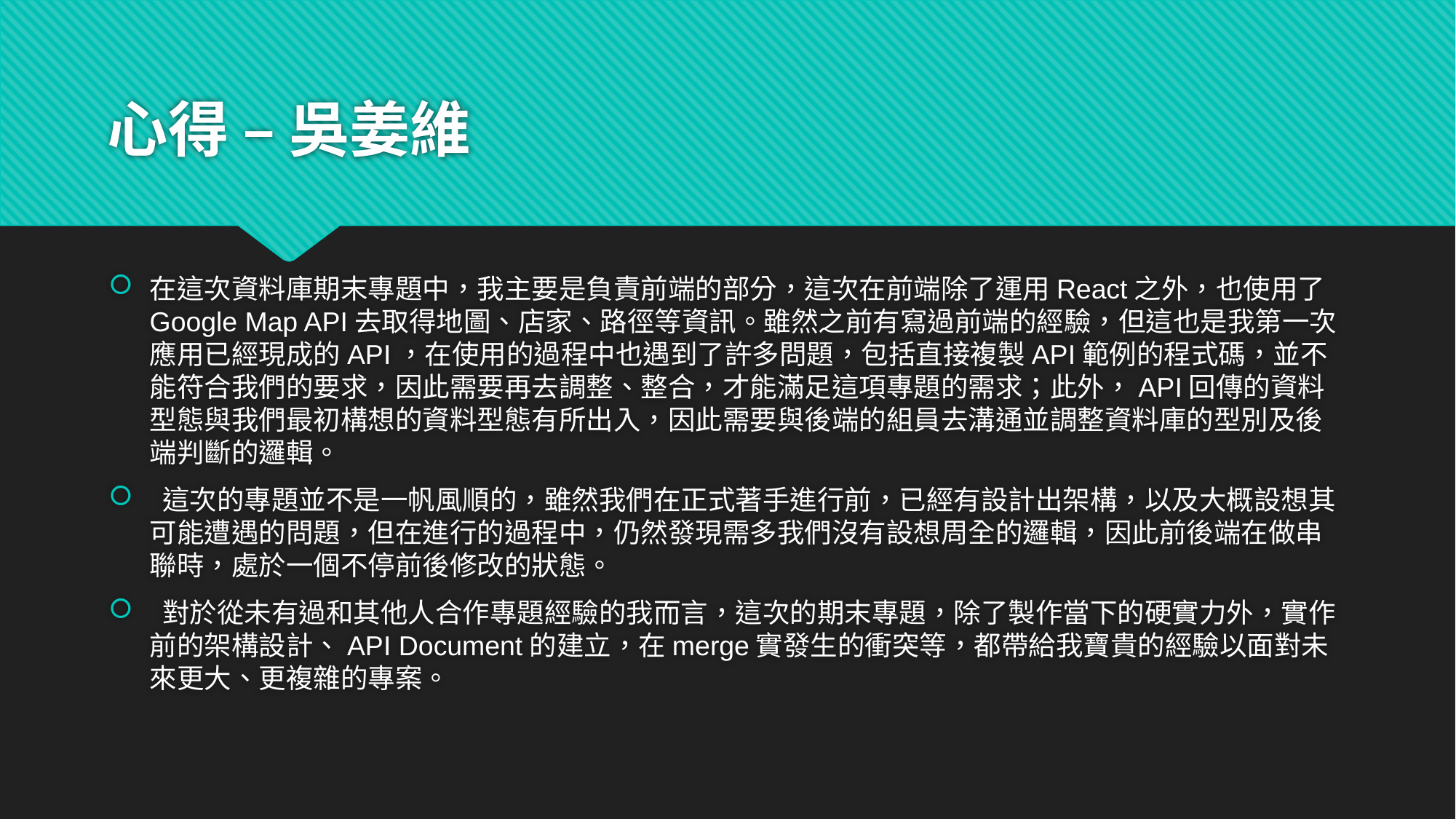

# 心得 – 吳姜維
在這次資料庫期末專題中，我主要是負責前端的部分，這次在前端除了運用React之外，也使用了Google Map API去取得地圖、店家、路徑等資訊。雖然之前有寫過前端的經驗，但這也是我第一次應用已經現成的API，在使用的過程中也遇到了許多問題，包括直接複製API範例的程式碼，並不能符合我們的要求，因此需要再去調整、整合，才能滿足這項專題的需求；此外，API回傳的資料型態與我們最初構想的資料型態有所出入，因此需要與後端的組員去溝通並調整資料庫的型別及後端判斷的邏輯。
 這次的專題並不是一帆風順的，雖然我們在正式著手進行前，已經有設計出架構，以及大概設想其可能遭遇的問題，但在進行的過程中，仍然發現需多我們沒有設想周全的邏輯，因此前後端在做串聯時，處於一個不停前後修改的狀態。
 對於從未有過和其他人合作專題經驗的我而言，這次的期末專題，除了製作當下的硬實力外，實作前的架構設計、API Document的建立，在merge實發生的衝突等，都帶給我寶貴的經驗以面對未來更大、更複雜的專案。